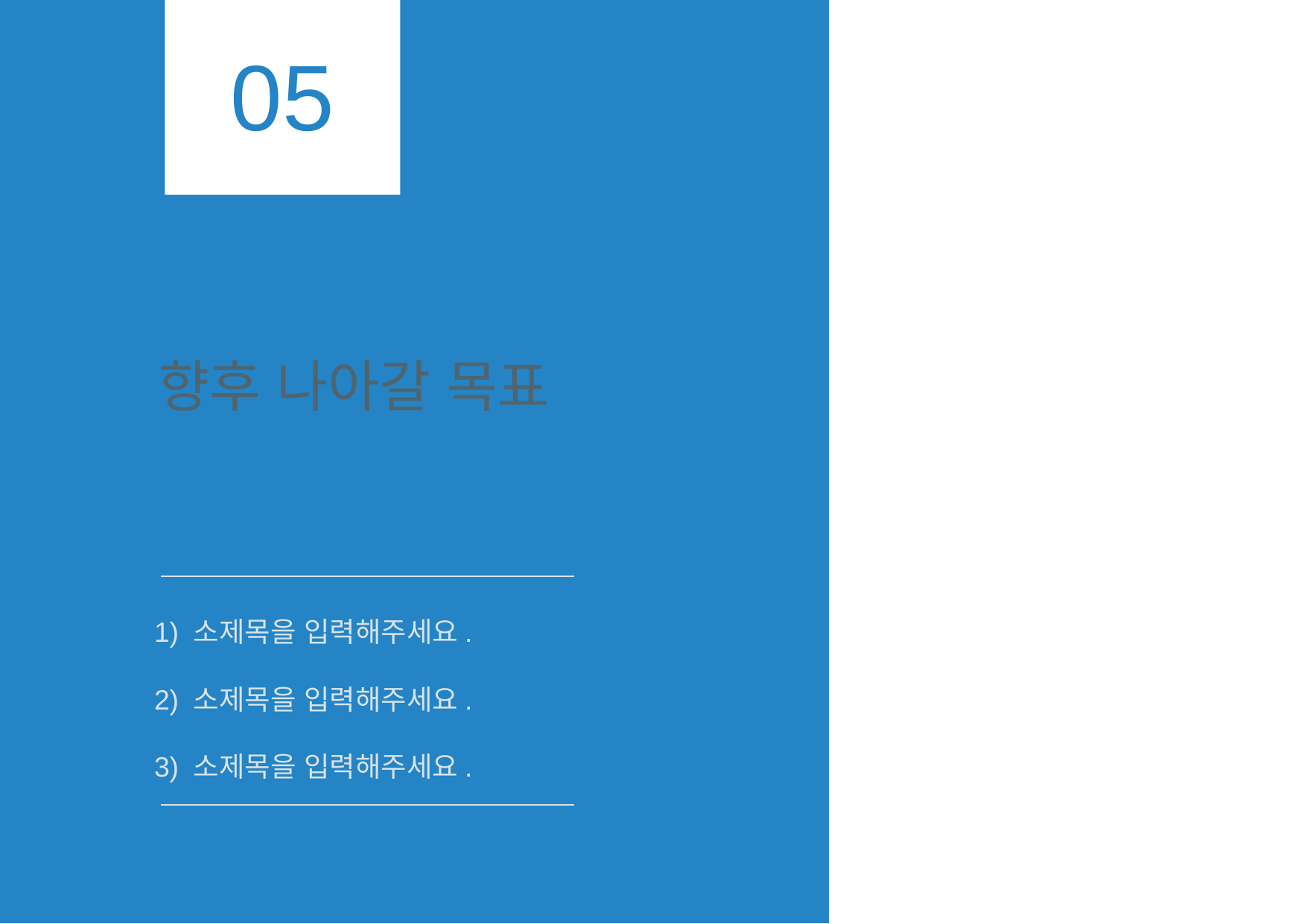

05
# 향후 나아갈 목표
1) 소제목을 입력해주세요.
2) 소제목을 입력해주세요.
3) 소제목을 입력해주세요.